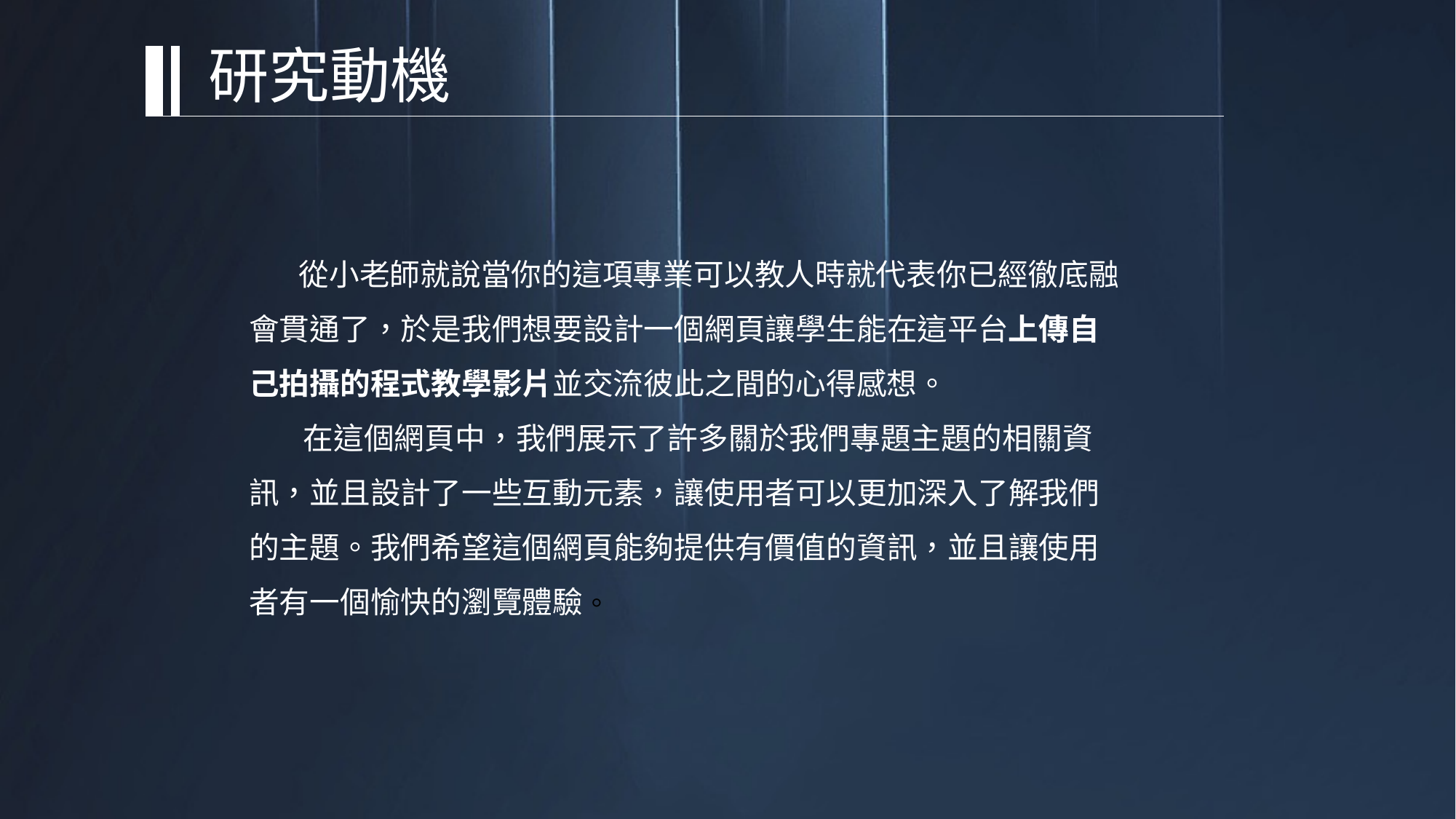

研究動機

       從小老師就說當你的這項專業可以教人時就代表你已經徹底融會貫通了，於是我們想要設計一個網頁讓學生能在這平台上傳自己拍攝的程式教學影片並交流彼此之間的心得感想。
       在這個網頁中，我們展示了許多關於我們專題主題的相關資訊，並且設計了一些互動元素，讓使用者可以更加深入了解我們的主題。我們希望這個網頁能夠提供有價值的資訊，並且讓使用者有一個愉快的瀏覽體驗。